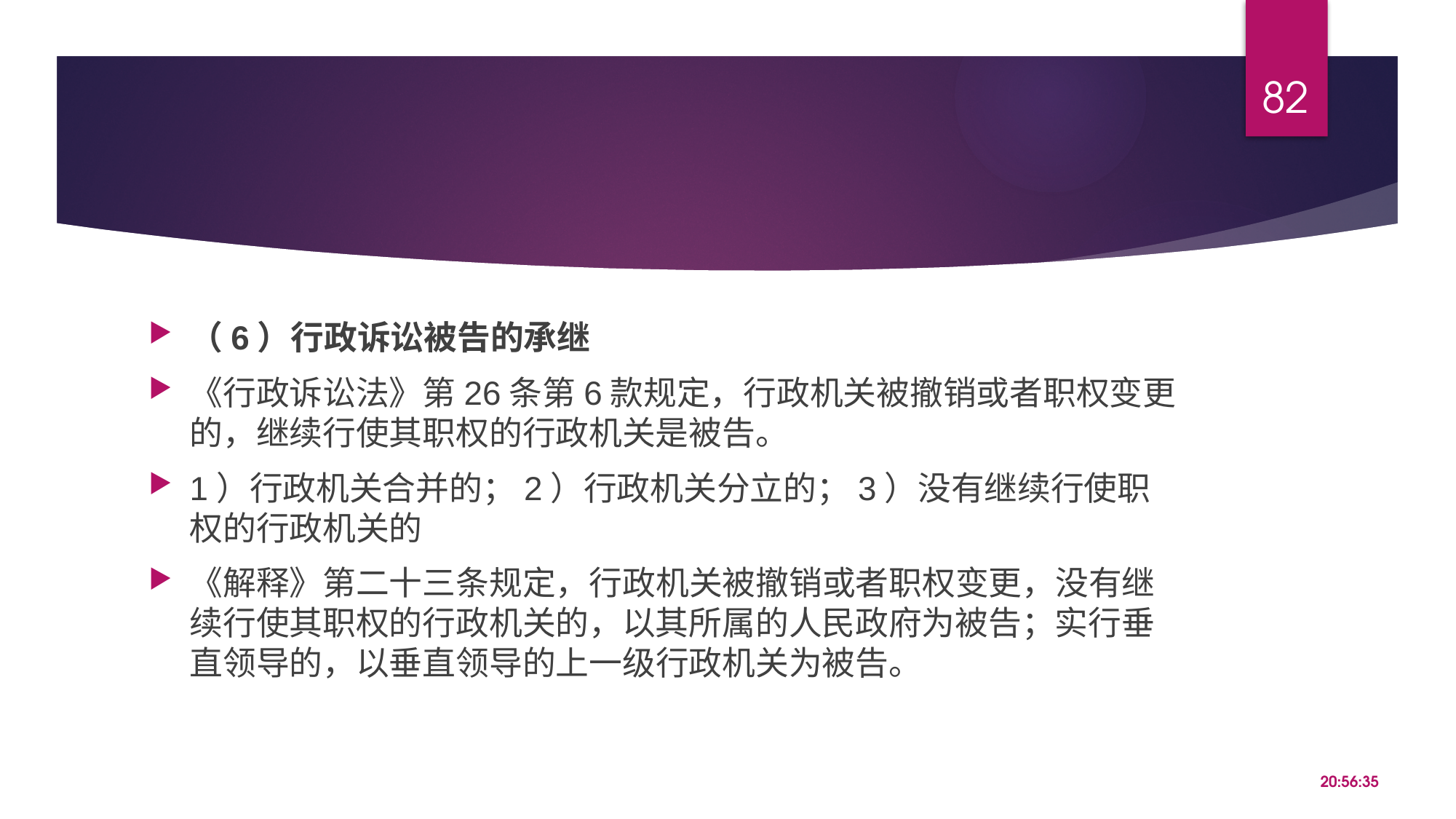

82
#
（6）行政诉讼被告的承继
《行政诉讼法》第26条第6款规定，行政机关被撤销或者职权变更的，继续行使其职权的行政机关是被告。
1）行政机关合并的；2）行政机关分立的；3）没有继续行使职权的行政机关的
《解释》第二十三条规定，行政机关被撤销或者职权变更，没有继续行使其职权的行政机关的，以其所属的人民政府为被告；实行垂直领导的，以垂直领导的上一级行政机关为被告。

20:56:35